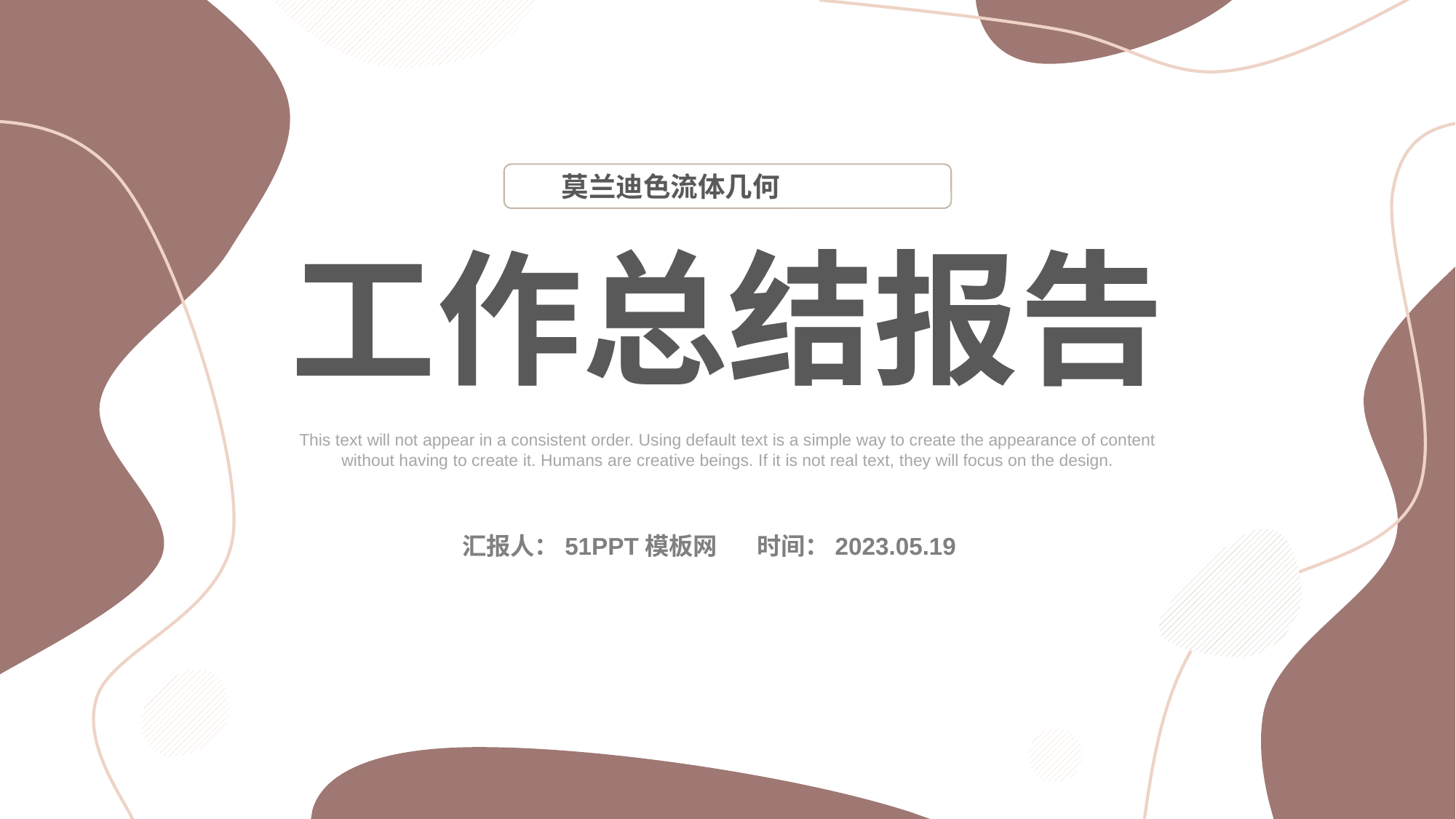

莫兰迪色流体几何
工作总结报告

This text will not appear in a consistent order. Using default text is a simple way to create the appearance of content without having to create it. Humans are creative beings. If it is not real text, they will focus on the design.
汇报人：51PPT模板网
时间：2023.05.19